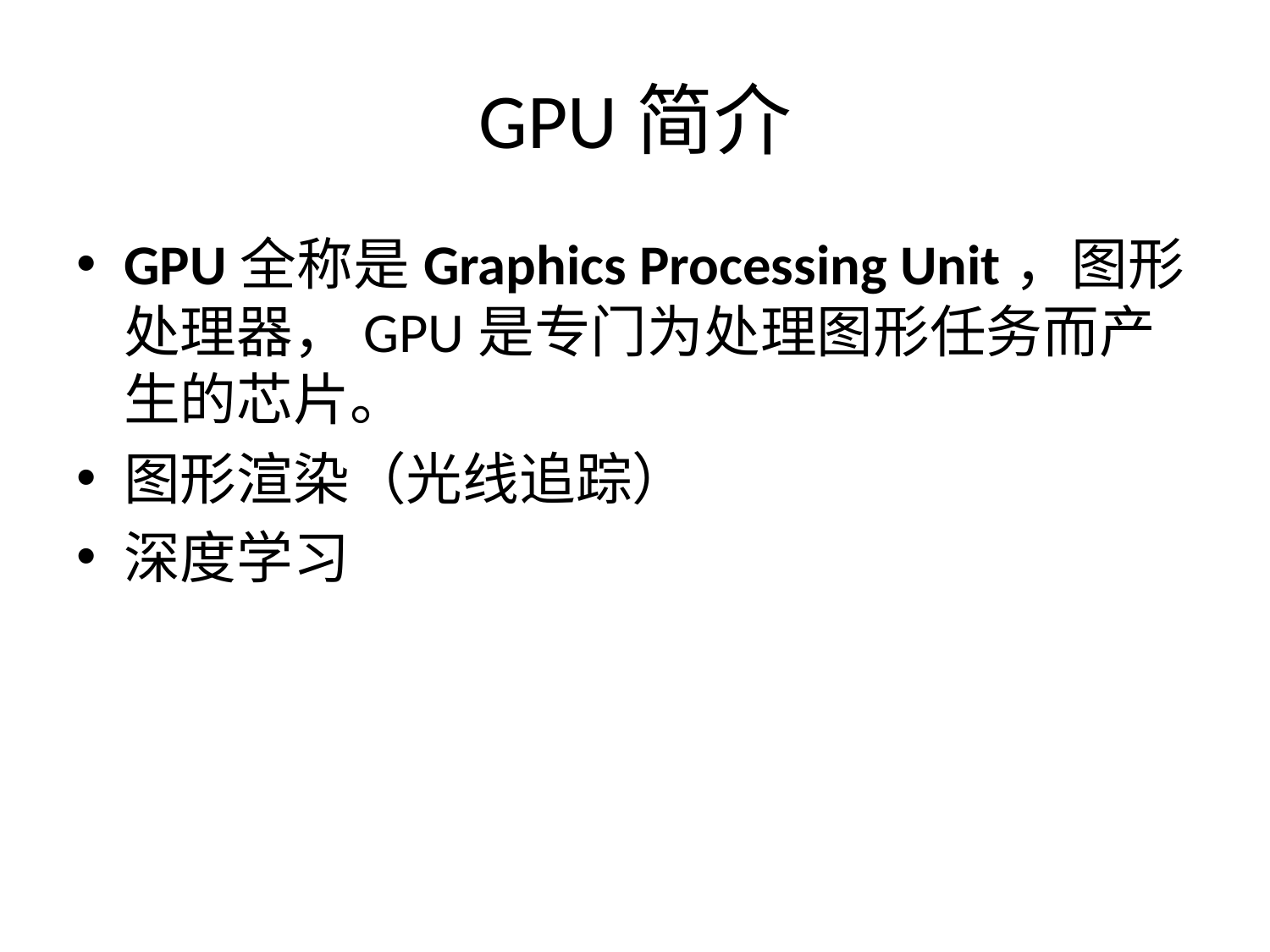

# GPU简介
GPU全称是Graphics Processing Unit，图形处理器，GPU是专门为处理图形任务而产生的芯片。
图形渲染（光线追踪）
深度学习